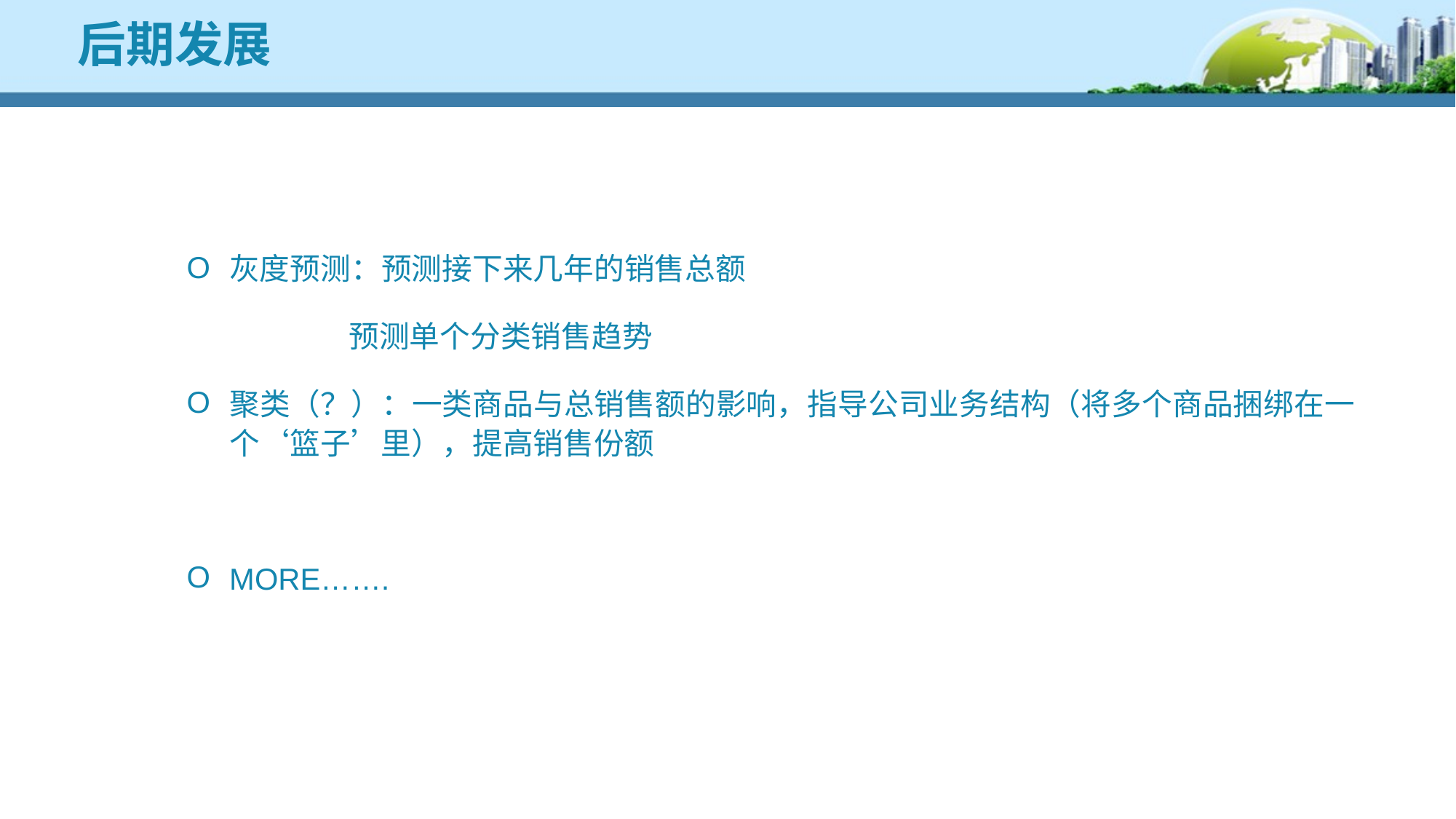

# 后期发展
灰度预测：预测接下来几年的销售总额
                       预测单个分类销售趋势
聚类（？）：一类商品与总销售额的影响，指导公司业务结构（将多个商品捆绑在一个‘篮子’里），提高销售份额

MORE…….